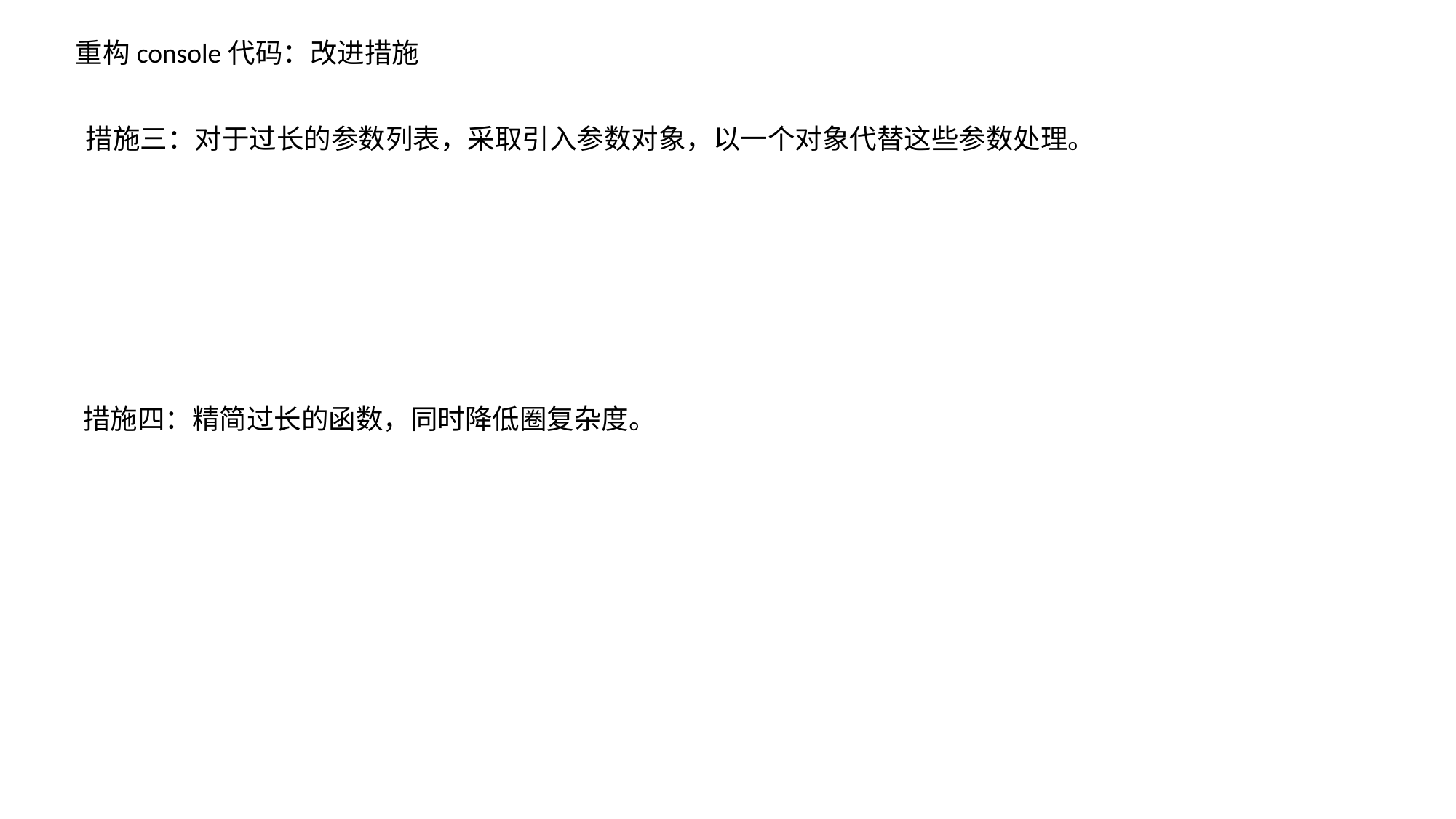

重构console代码：改进措施
措施三：对于过长的参数列表，采取引入参数对象，以一个对象代替这些参数处理。
措施四：精简过长的函数，同时降低圈复杂度。